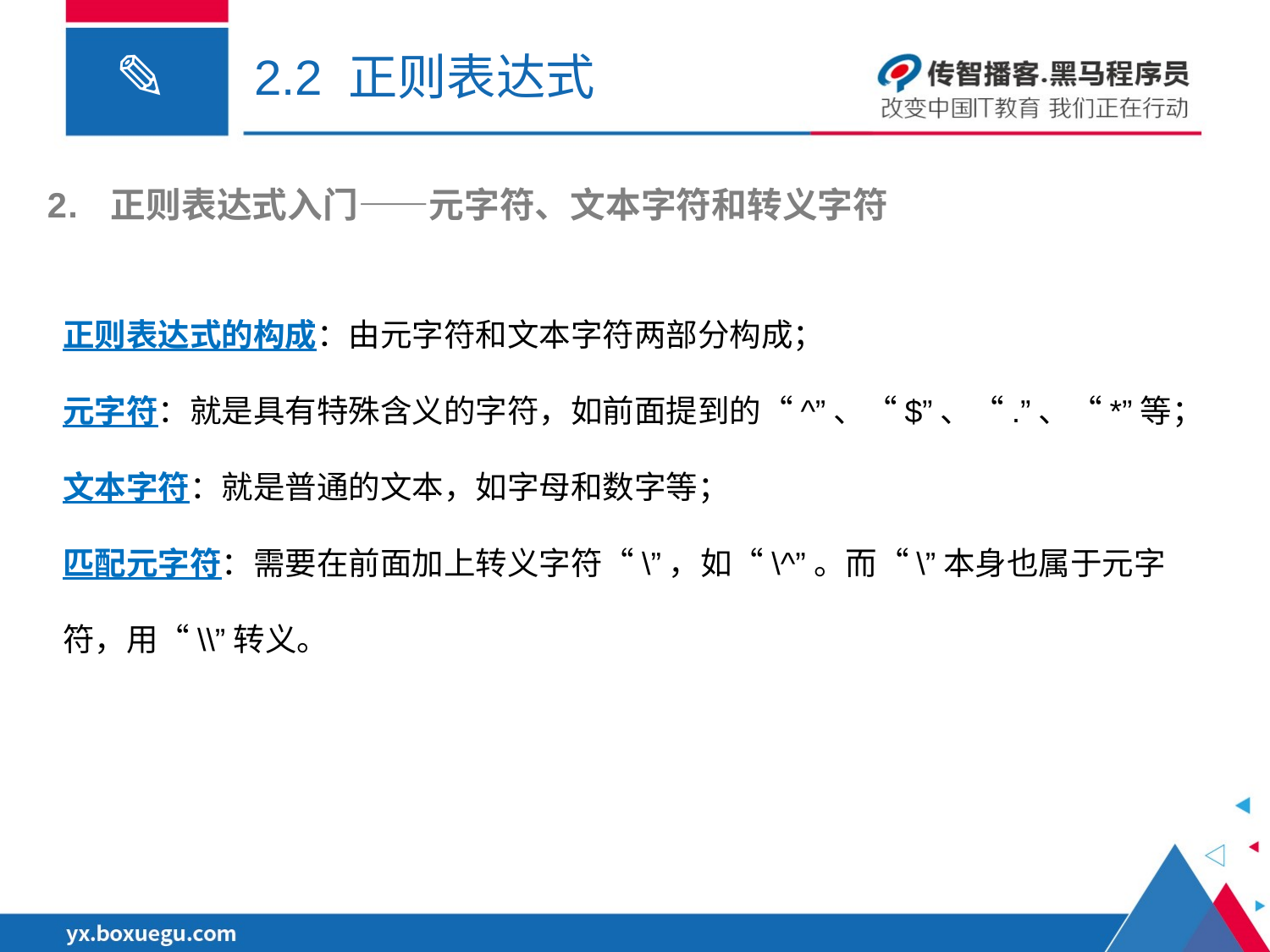

# 2.2 正则表达式
正则表达式入门——元字符、文本字符和转义字符
正则表达式的构成：由元字符和文本字符两部分构成；
元字符：就是具有特殊含义的字符，如前面提到的“^”、“$”、“.”、“*”等；
文本字符：就是普通的文本，如字母和数字等；
匹配元字符：需要在前面加上转义字符“\”，如“\^”。而“\”本身也属于元字符，用“\\”转义。